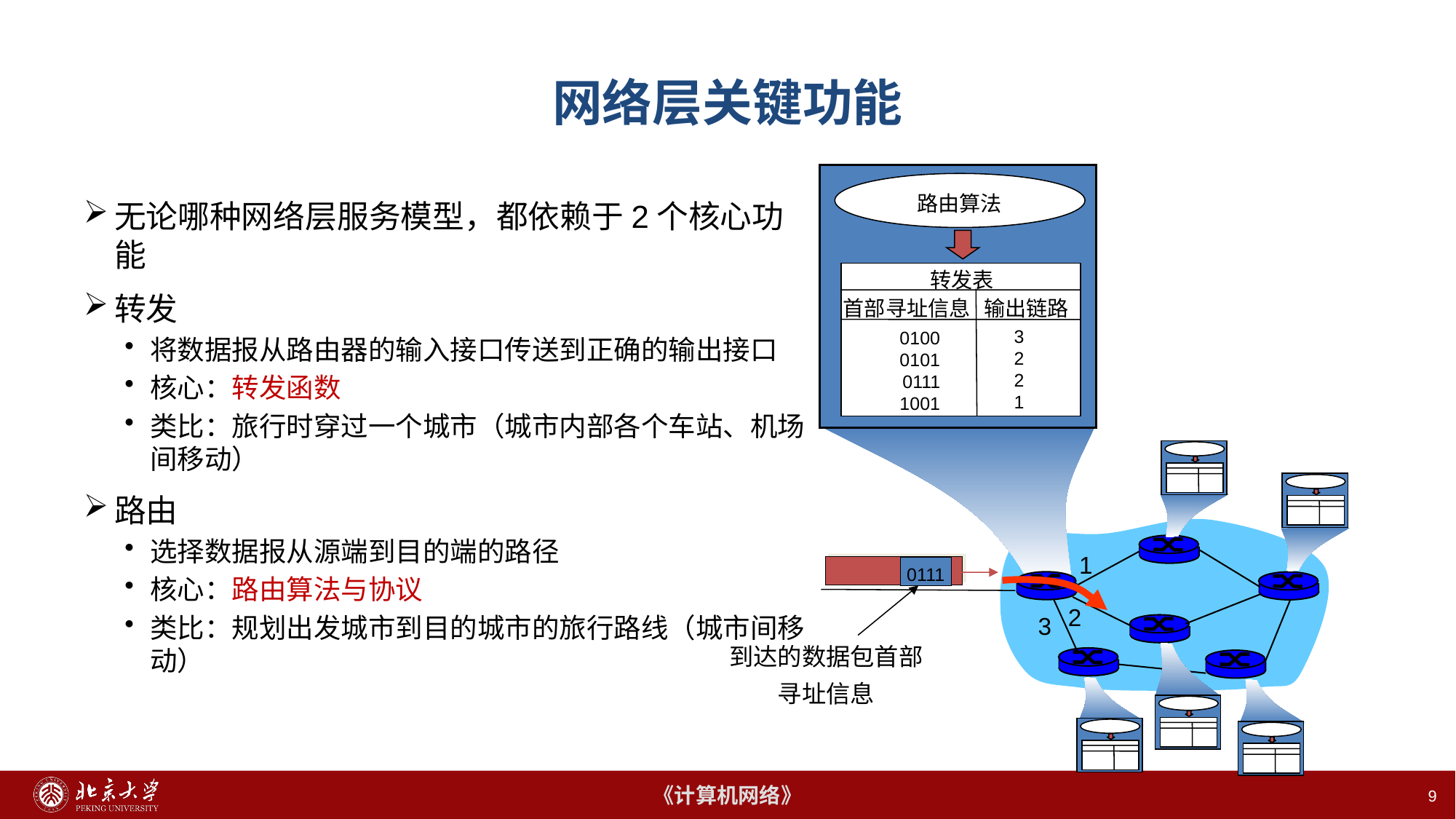

# 网络层关键功能

路由算法

转发表

输出链路
首部寻址信息

3
2
2
1
0100
0101
0111
1001

1

0111

2

3

到达的数据包首部
寻址信息

无论哪种网络层服务模型，都依赖于2个核心功能
转发
将数据报从路由器的输入接口传送到正确的输出接口
核心：转发函数
类比：旅行时穿过一个城市（城市内部各个车站、机场间移动）
路由
选择数据报从源端到目的端的路径
核心：路由算法与协议
类比：规划出发城市到目的城市的旅行路线（城市间移动）
9